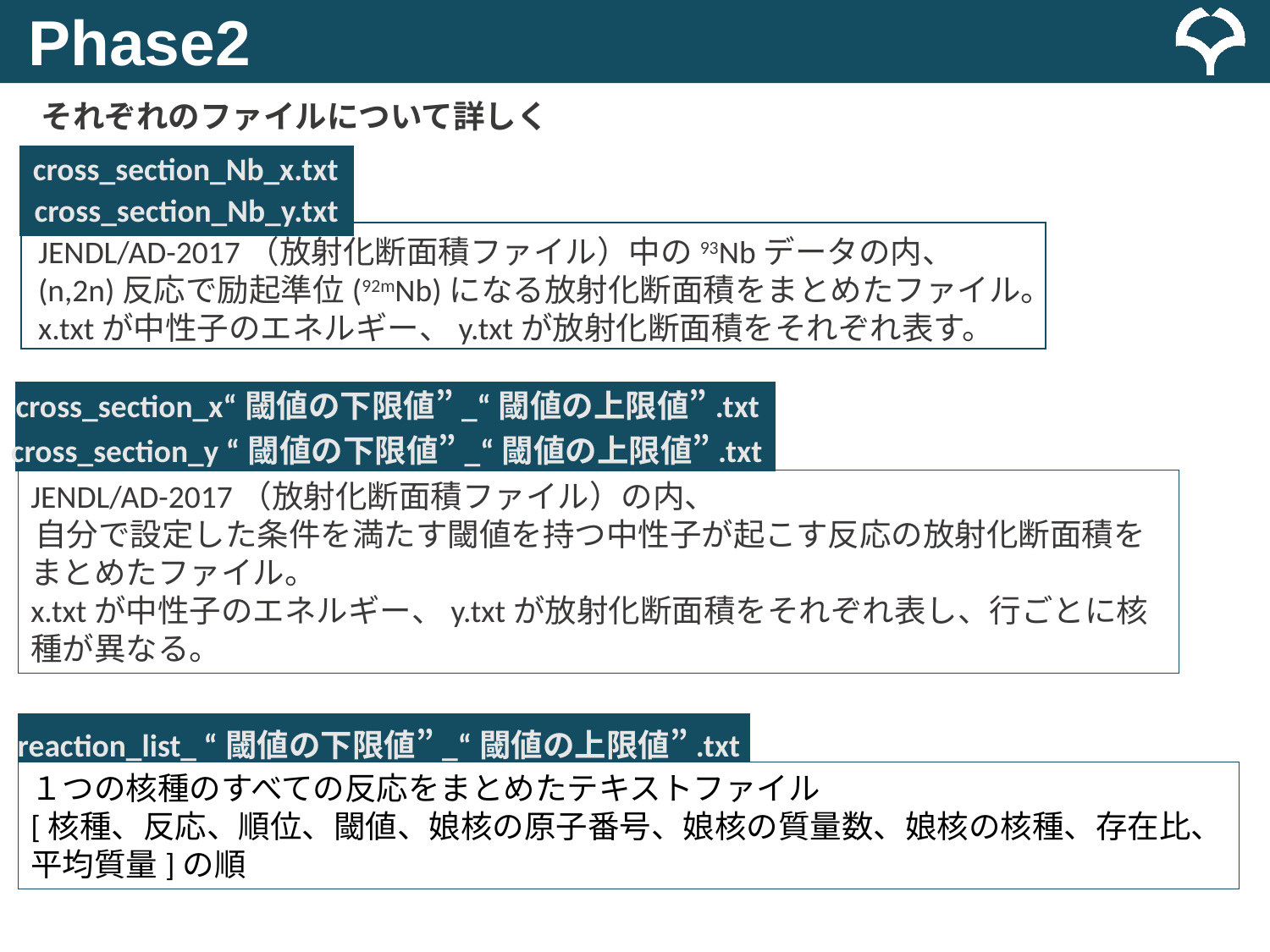

Phase2
それぞれのファイルについて詳しく
cross_section_Nb_x.txt

cross_section_Nb_y.txt

JENDL/AD-2017（放射化断面積ファイル）中の93Nbデータの内、
(n,2n)反応で励起準位(92mNb)になる放射化断面積をまとめたファイル。
x.txtが中性子のエネルギー、y.txtが放射化断面積をそれぞれ表す。
cross_section_x“閾値の下限値”_“閾値の上限値”.txt

cross_section_y “閾値の下限値”_“閾値の上限値”.txt
JENDL/AD-2017（放射化断面積ファイル）の内、
 自分で設定した条件を満たす閾値を持つ中性子が起こす反応の放射化断面積をまとめたファイル。
x.txtが中性子のエネルギー、y.txtが放射化断面積をそれぞれ表し、行ごとに核種が異なる。

reaction_list_ “閾値の下限値”_“閾値の上限値”.txt
１つの核種のすべての反応をまとめたテキストファイル
[核種、反応、順位、閾値、娘核の原子番号、娘核の質量数、娘核の核種、存在比、平均質量]の順